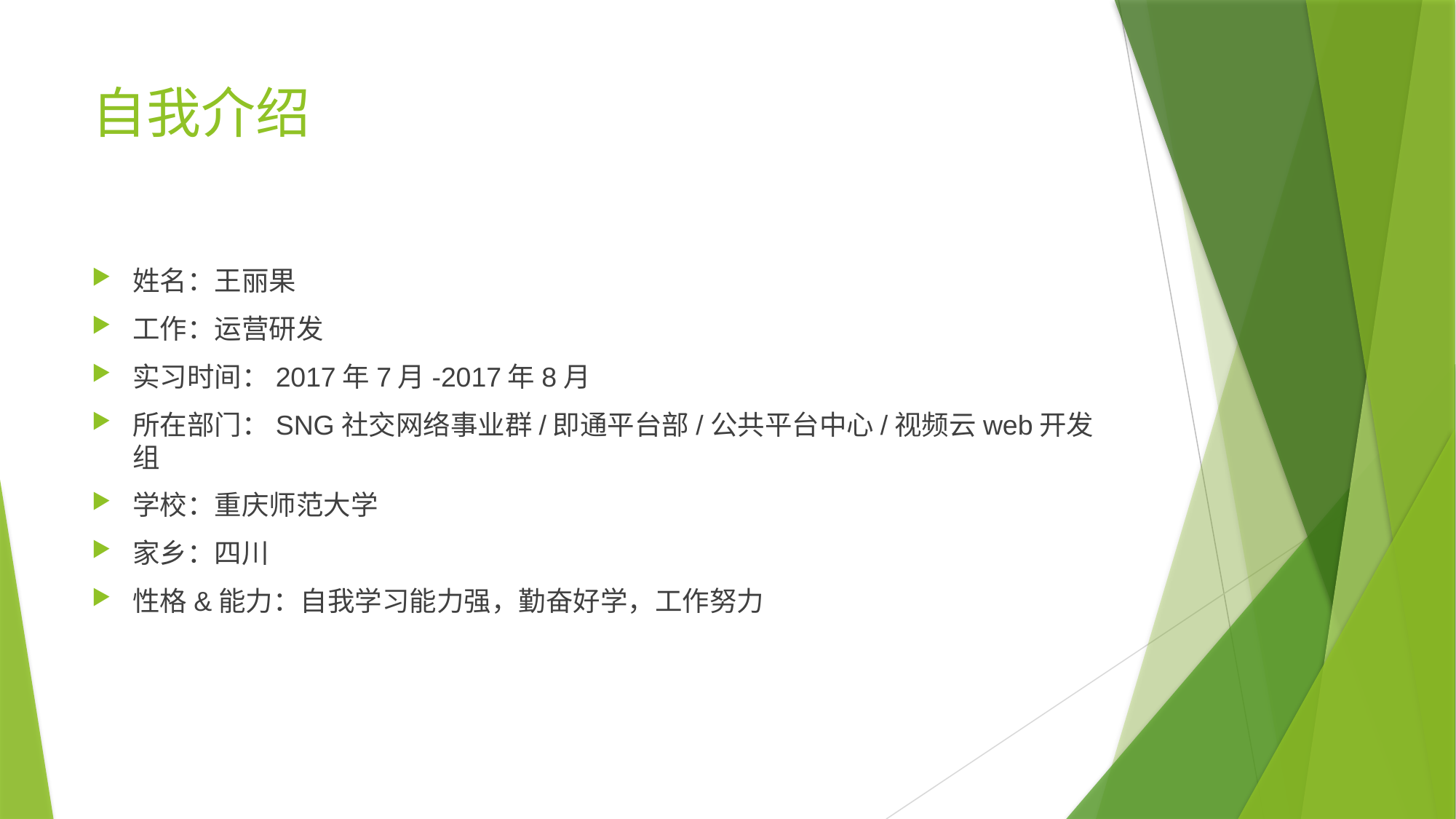

# 自我介绍
姓名：王丽果
工作：运营研发
实习时间：2017年7月-2017年8月
所在部门：SNG社交网络事业群/即通平台部/公共平台中心/视频云web开发组
学校：重庆师范大学
家乡：四川
性格&能力：自我学习能力强，勤奋好学，工作努力